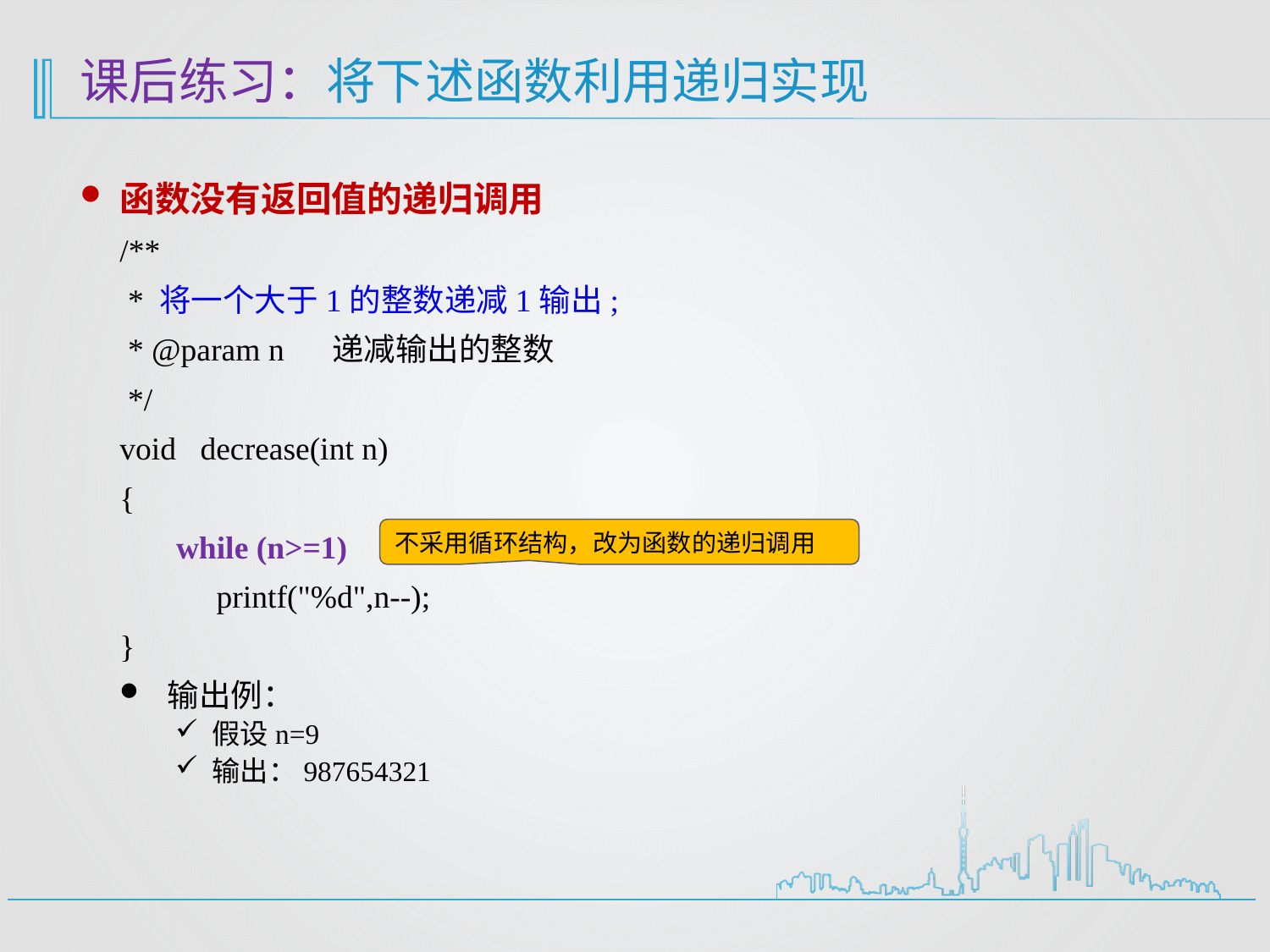

# 课后练习：将下述函数利用递归实现
函数没有返回值的递归调用
/**
 * 将一个大于1的整数递减1输出;
 * @param n     递减输出的整数
 */
void   decrease(int n)
{
       while (n>=1)
            printf("%d",n--);
}
输出例：
 假设n=9
 输出：987654321
不采用循环结构，改为函数的递归调用